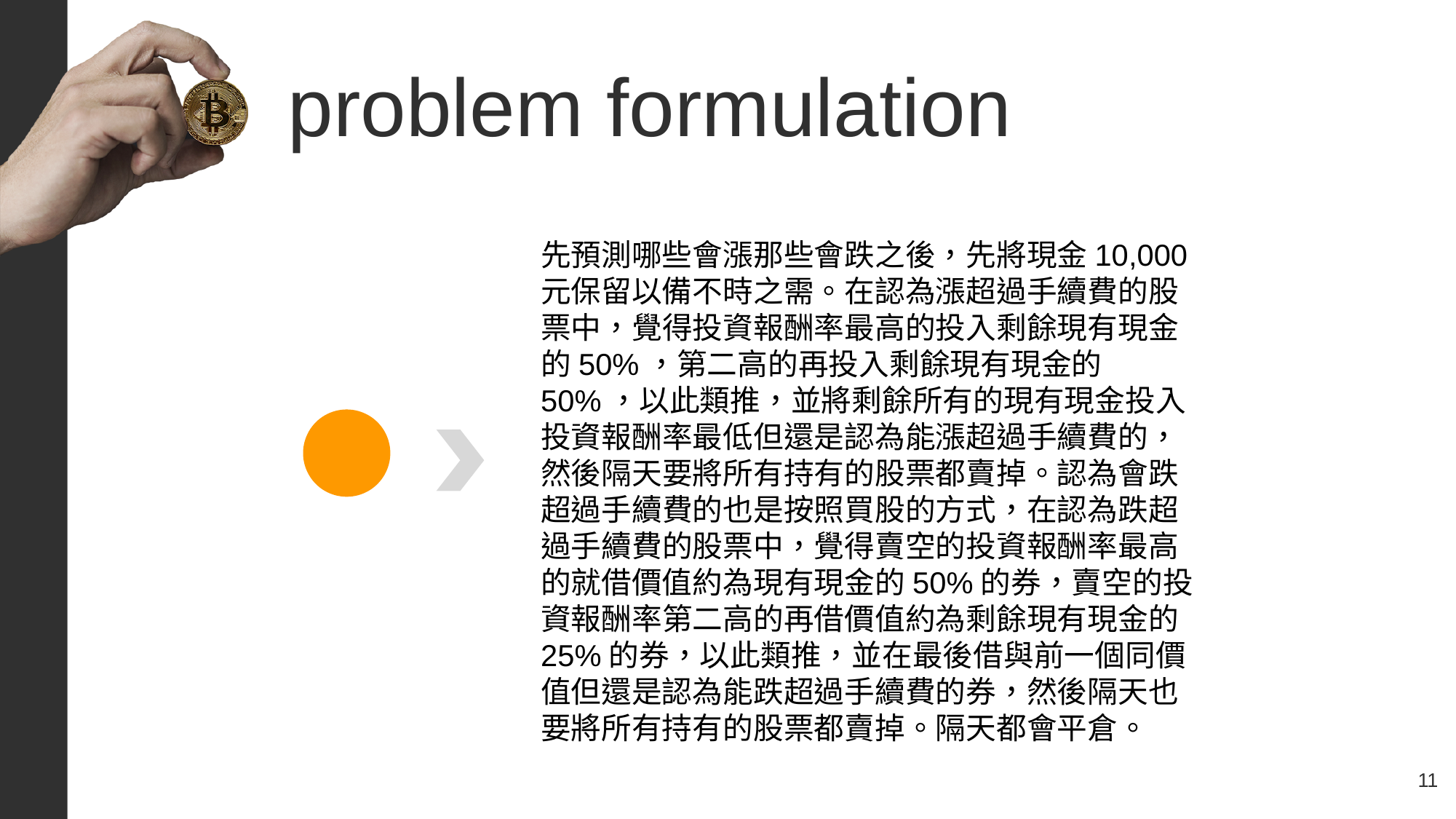

problem formulation
先預測哪些會漲那些會跌之後，先將現金10,000元保留以備不時之需。在認為漲超過手續費的股票中，覺得投資報酬率最高的投入剩餘現有現金的50%，第二高的再投入剩餘現有現金的50%，以此類推，並將剩餘所有的現有現金投入投資報酬率最低但還是認為能漲超過手續費的，然後隔天要將所有持有的股票都賣掉。認為會跌超過手續費的也是按照買股的方式，在認為跌超過手續費的股票中，覺得賣空的投資報酬率最高的就借價值約為現有現金的50%的券，賣空的投資報酬率第二高的再借價值約為剩餘現有現金的25%的券，以此類推，並在最後借與前一個同價值但還是認為能跌超過手續費的券，然後隔天也要將所有持有的股票都賣掉。隔天都會平倉。

11